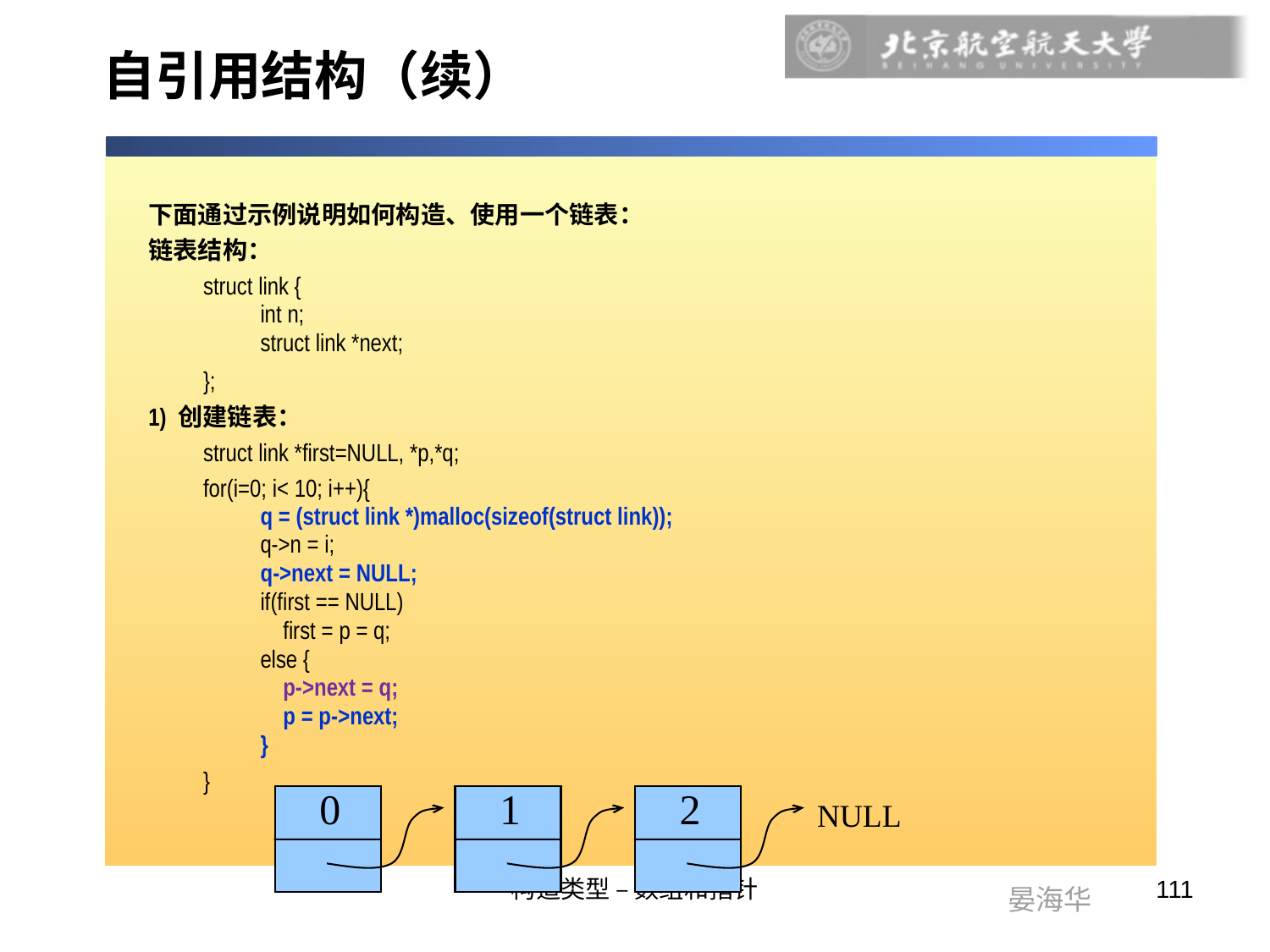

# 自引用结构（续）
下面通过示例说明如何构造、使用一个链表：
链表结构：
struct link {
int n;
struct link *next;
};
1) 创建链表：
struct link *first=NULL, *p,*q;
for(i=0; i< 10; i++){
q = (struct link *)malloc(sizeof(struct link));
q->n = i;
q->next = NULL;
if(first == NULL)
    first = p = q;
else {
    p->next = q;
    p = p->next;
}
}
0

NULL

1

NULL

2

NULL

构造类型 – 数组和指针
111